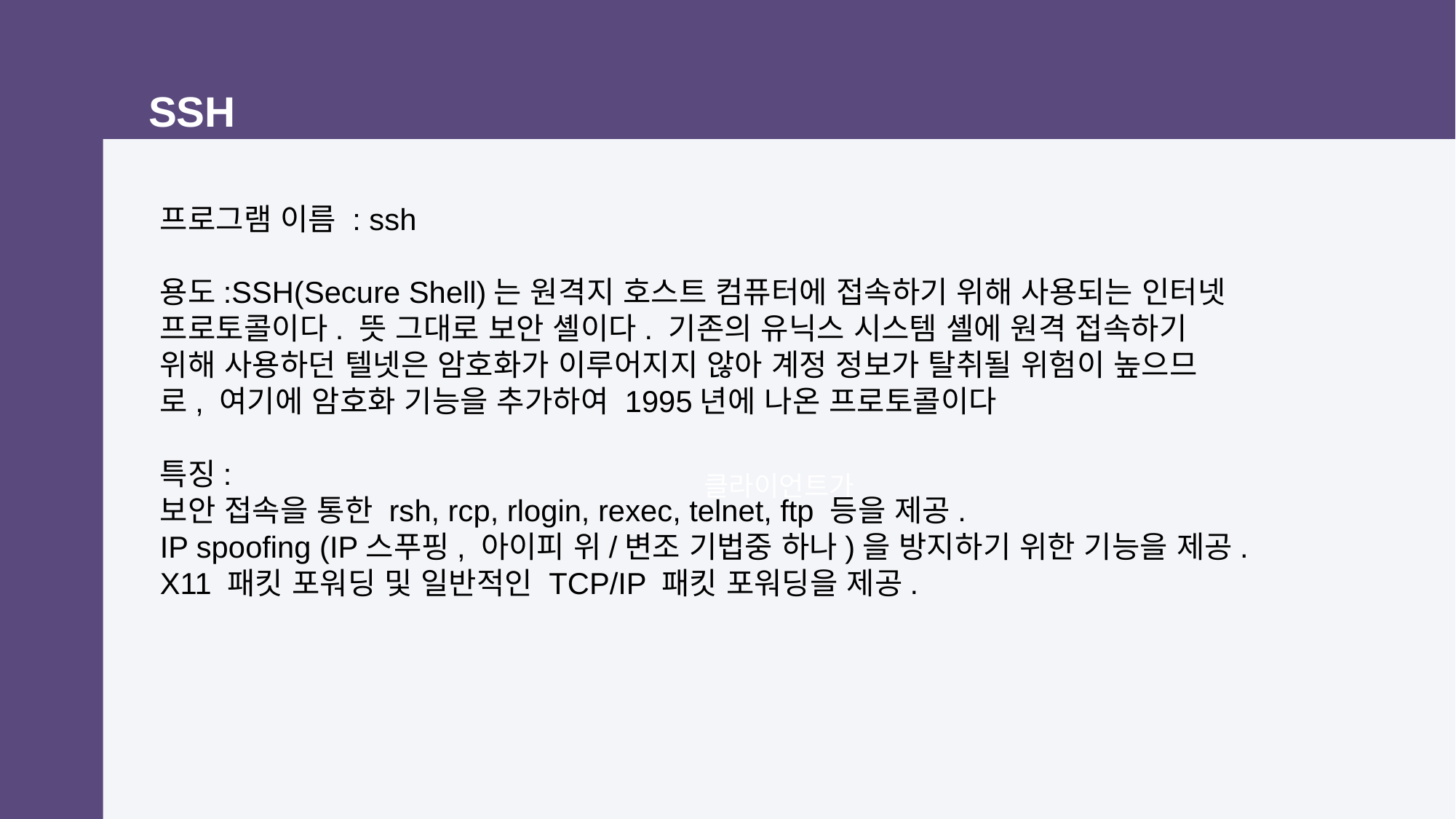

SSH

클라이언트가
프로그램 이름 : ssh

용도:SSH(Secure Shell)는 원격지 호스트 컴퓨터에 접속하기 위해 사용되는 인터넷 프로토콜이다. 뜻 그대로 보안 셸이다. 기존의 유닉스 시스템 셸에 원격 접속하기 위해 사용하던 텔넷은 암호화가 이루어지지 않아 계정 정보가 탈취될 위험이 높으므로, 여기에 암호화 기능을 추가하여 1995년에 나온 프로토콜이다

특징:
보안 접속을 통한 rsh, rcp, rlogin, rexec, telnet, ftp 등을 제공.
IP spoofing (IP스푸핑, 아이피 위/변조 기법중 하나)을 방지하기 위한 기능을 제공.
X11 패킷 포워딩 및 일반적인 TCP/IP 패킷 포워딩을 제공.